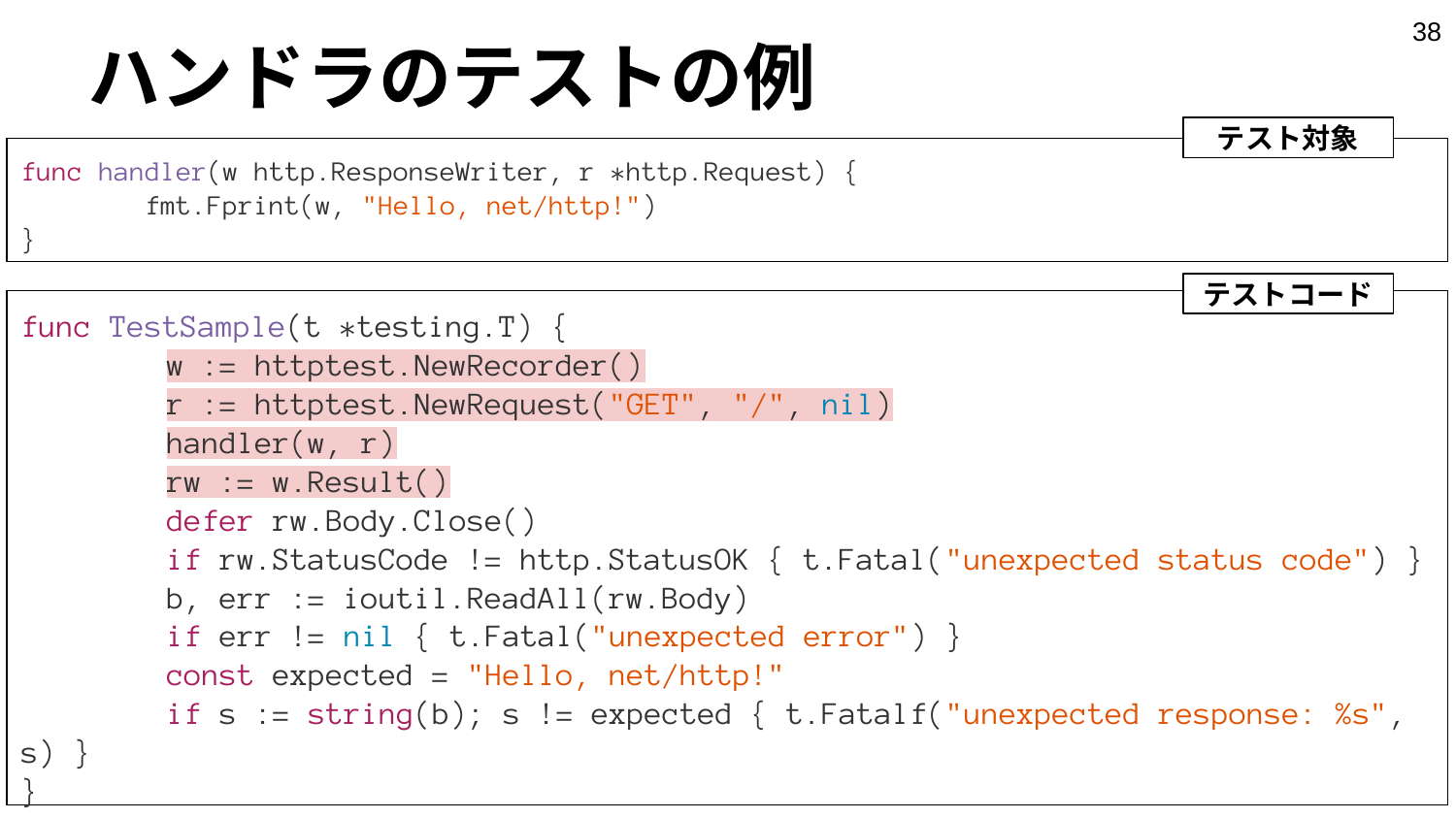

38
# ハンドラのテストの例
テスト対象
func handler(w http.ResponseWriter, r *http.Request) {
        fmt.Fprint(w, "Hello, net/http!")
}
テストコード
func TestSample(t *testing.T) {
	w := httptest.NewRecorder()
	r := httptest.NewRequest("GET", "/", nil)
	handler(w, r)
	rw := w.Result()
	defer rw.Body.Close()
	if rw.StatusCode != http.StatusOK { t.Fatal("unexpected status code") }
	b, err := ioutil.ReadAll(rw.Body)
	if err != nil { t.Fatal("unexpected error") }
	const expected = "Hello, net/http!"
	if s := string(b); s != expected { t.Fatalf("unexpected response: %s", s) }
}